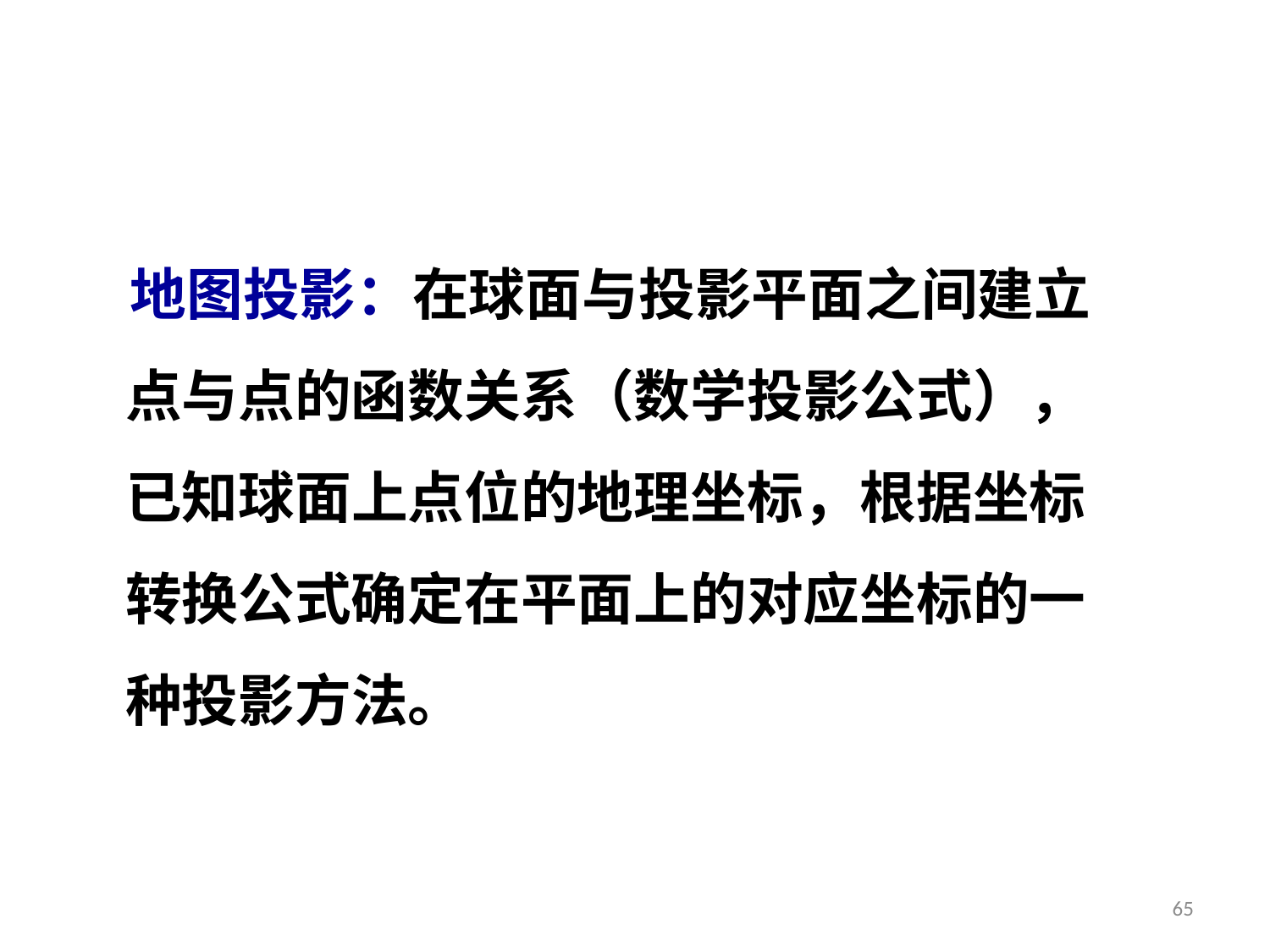

地图投影：在球面与投影平面之间建立点与点的函数关系（数学投影公式），已知球面上点位的地理坐标，根据坐标转换公式确定在平面上的对应坐标的一种投影方法。
65